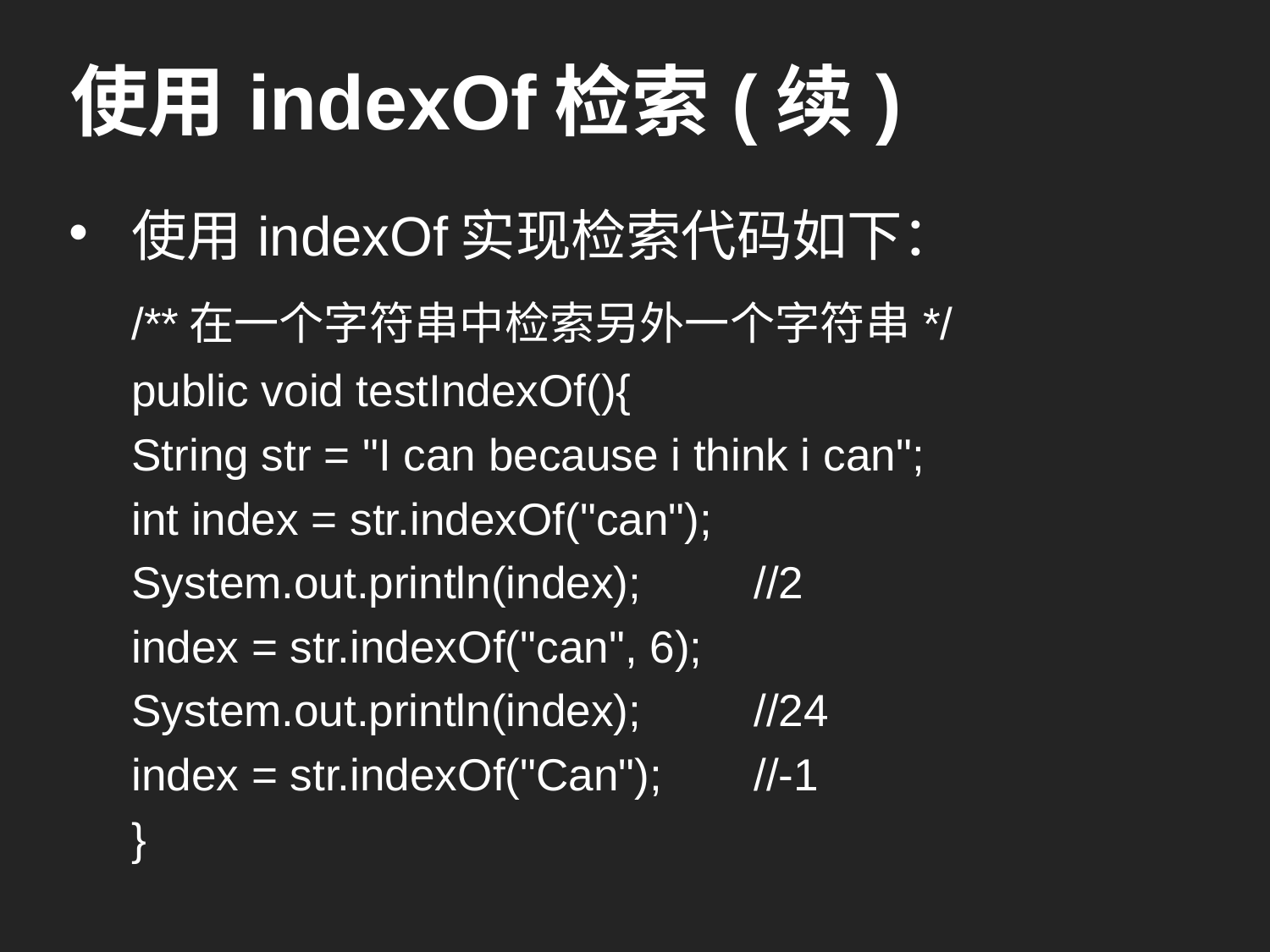

# 使用indexOf检索(续)
使用indexOf实现检索代码如下：
/**在一个字符串中检索另外一个字符串*/
public void testIndexOf(){
	String str = "I can because i think i can";
	int index = str.indexOf("can");
	System.out.println(index);			//2
	index = str.indexOf("can", 6);
	System.out.println(index);			//24
	index = str.indexOf("Can");			//-1
}